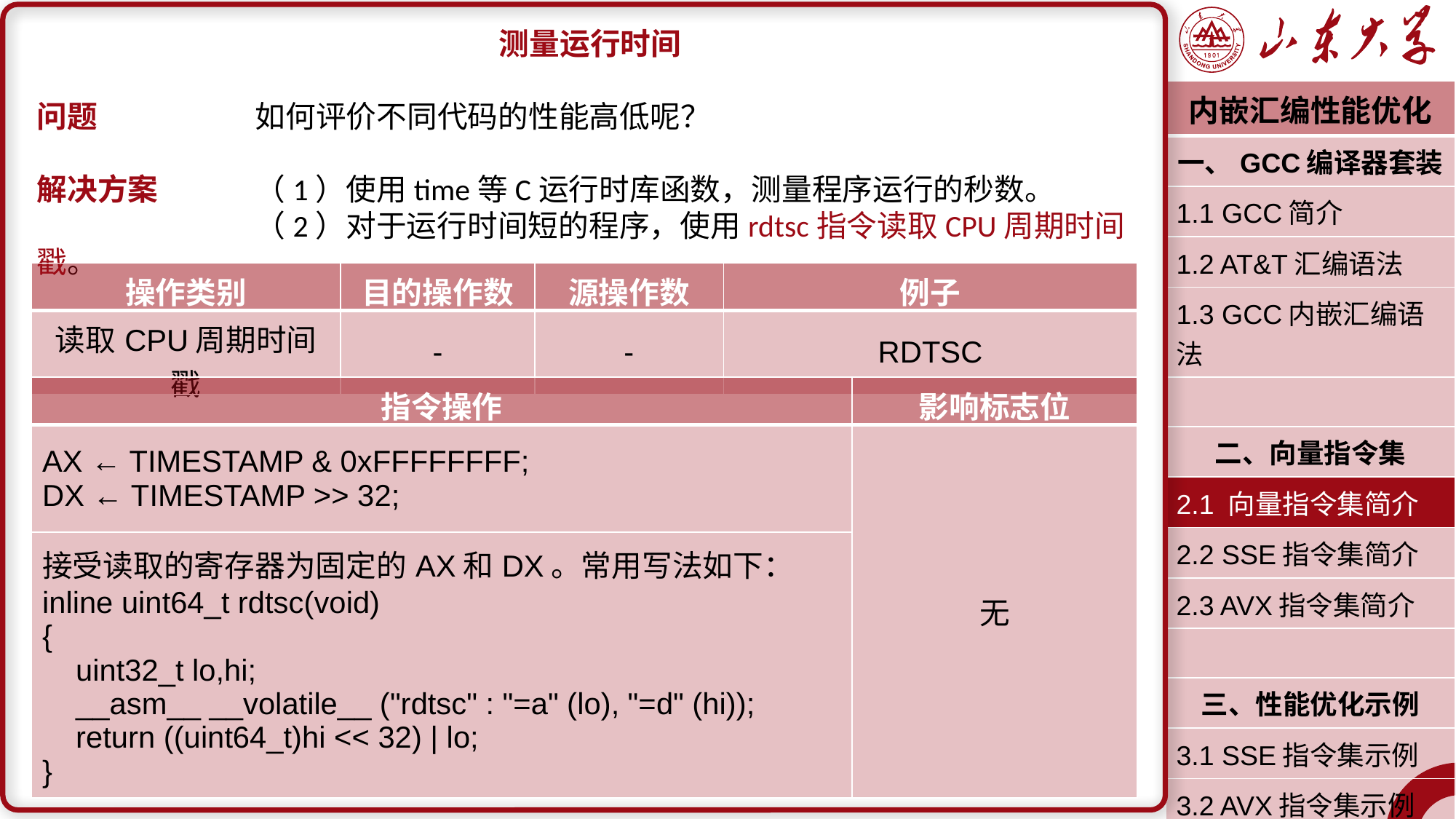

测量运行时间

问题		如何评价不同代码的性能高低呢？

解决方案	（1）使用time等C运行时库函数，测量程序运行的秒数。
		（2）对于运行时间短的程序，使用rdtsc指令读取CPU周期时间戳。
| 内嵌汇编性能优化 |
| --- |
| 一、GCC编译器套装 |
| 1.1 GCC简介 |
| 1.2 AT&T汇编语法 |
| 1.3 GCC内嵌汇编语法 |
|  |
| 二、向量指令集 |
| 2.1 向量指令集简介 |
| 2.2 SSE指令集简介 |
| 2.3 AVX指令集简介 |
|  |
| 三、性能优化示例 |
| 3.1 SSE指令集示例 |
| 3.2 AVX指令集示例 |
| 潘润宇 2022.09 |
| 操作类别 | 目的操作数 | 源操作数 | 例子 |
| --- | --- | --- | --- |
| 读取CPU周期时间戳 | - | - | RDTSC |
| 指令操作 | 影响标志位 |
| --- | --- |
| AX ← TIMESTAMP & 0xFFFFFFFF; DX ← TIMESTAMP >> 32; | 无 |
| 接受读取的寄存器为固定的AX和DX。常用写法如下： inline uint64\_t rdtsc(void) { uint32\_t lo,hi; \_\_asm\_\_ \_\_volatile\_\_ ("rdtsc" : "=a" (lo), "=d" (hi)); return ((uint64\_t)hi << 32) | lo; } |  |